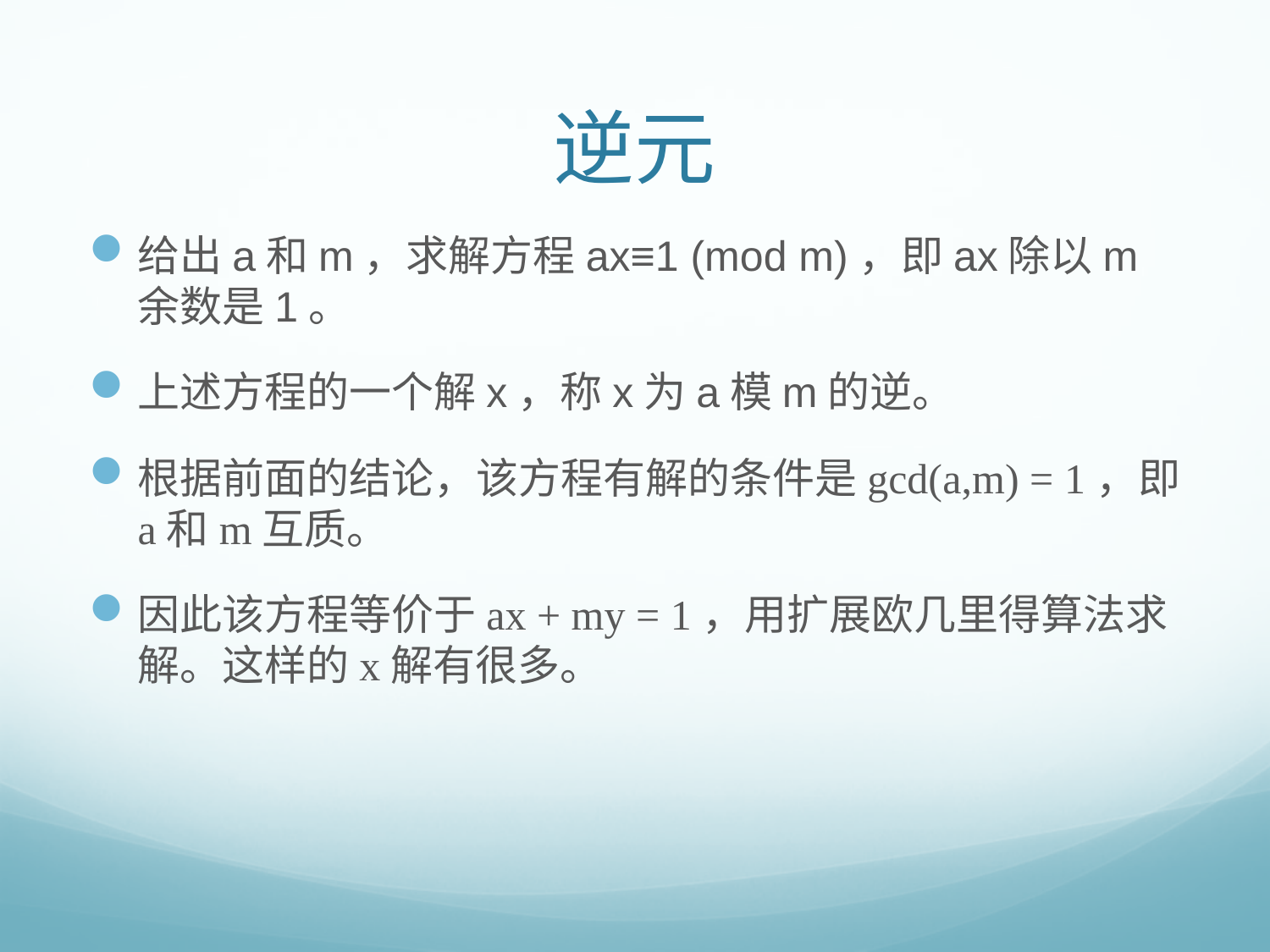

# 逆元
给出a和m，求解方程ax≡1 (mod m)，即ax除以m余数是1。
上述方程的一个解x，称x为a模m的逆。
根据前面的结论，该方程有解的条件是gcd(a,m) = 1，即a和m互质。
因此该方程等价于ax + my = 1，用扩展欧几里得算法求解。这样的x解有很多。